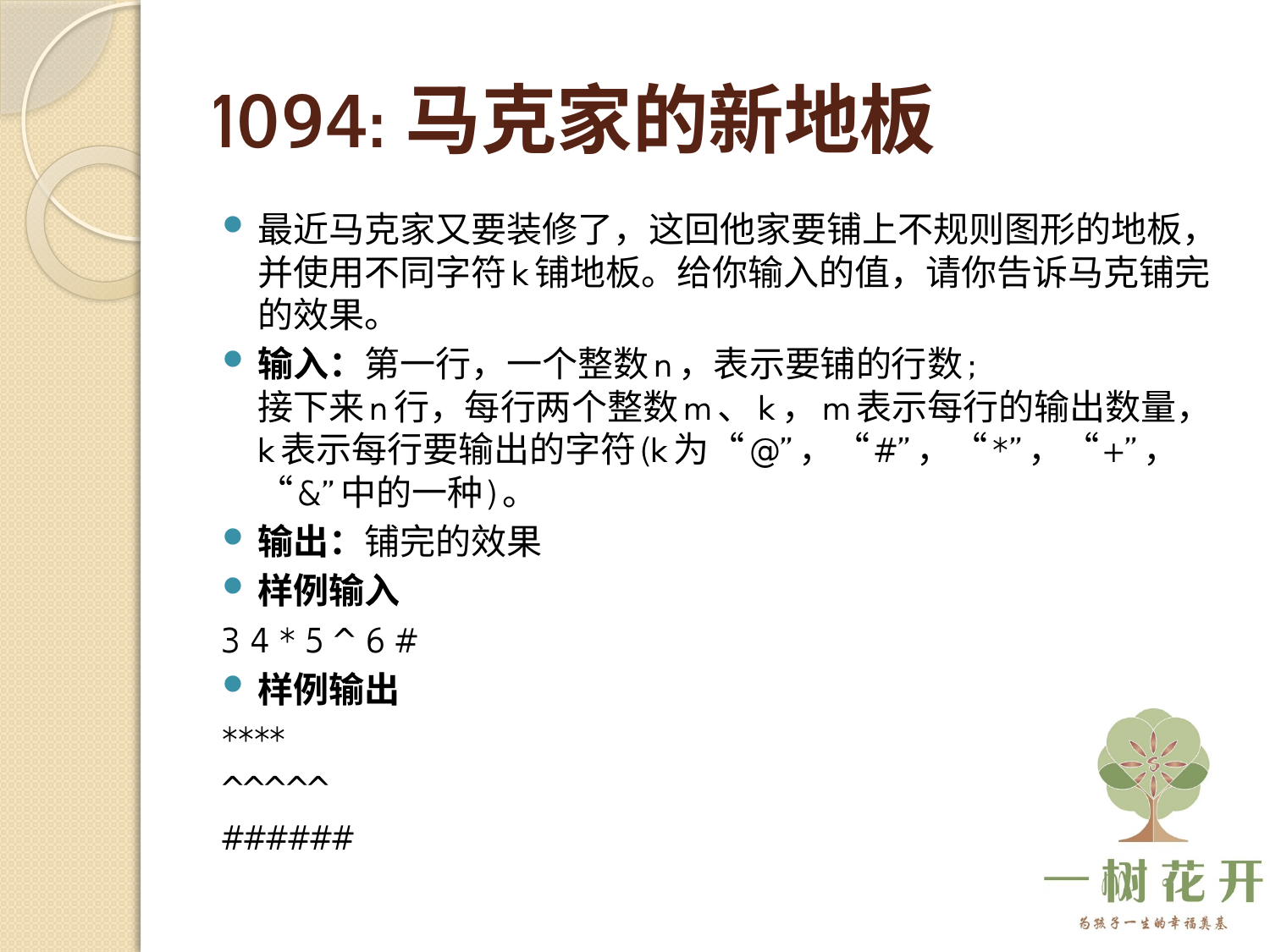

# 1094:马克家的新地板
最近马克家又要装修了，这回他家要铺上不规则图形的地板，并使用不同字符k铺地板。给你输入的值，请你告诉马克铺完的效果。
输入：第一行，一个整数n，表示要铺的行数;
接下来n行，每行两个整数m、k，m表示每行的输出数量，k表示每行要输出的字符(k为“@”，“#”，“*”，“+”，“&”中的一种)。
输出：铺完的效果
样例输入
3 4 * 5 ^ 6 #
样例输出
****
^^^^^
######